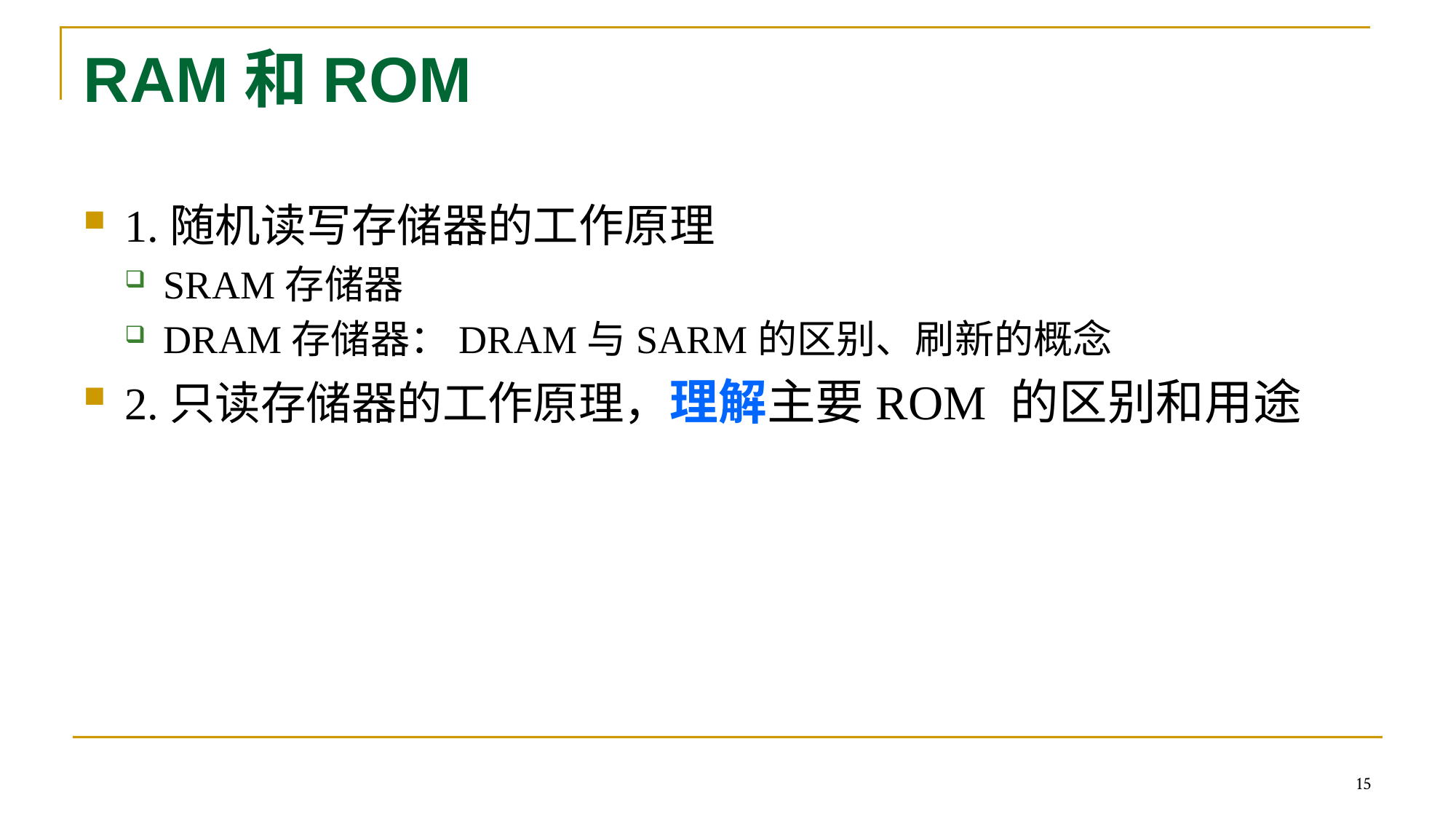

# RAM和ROM
1.随机读写存储器的工作原理
SRAM存储器
DRAM存储器：DRAM与SARM的区别、刷新的概念
2.只读存储器的工作原理，理解主要ROM 的区别和用途

15